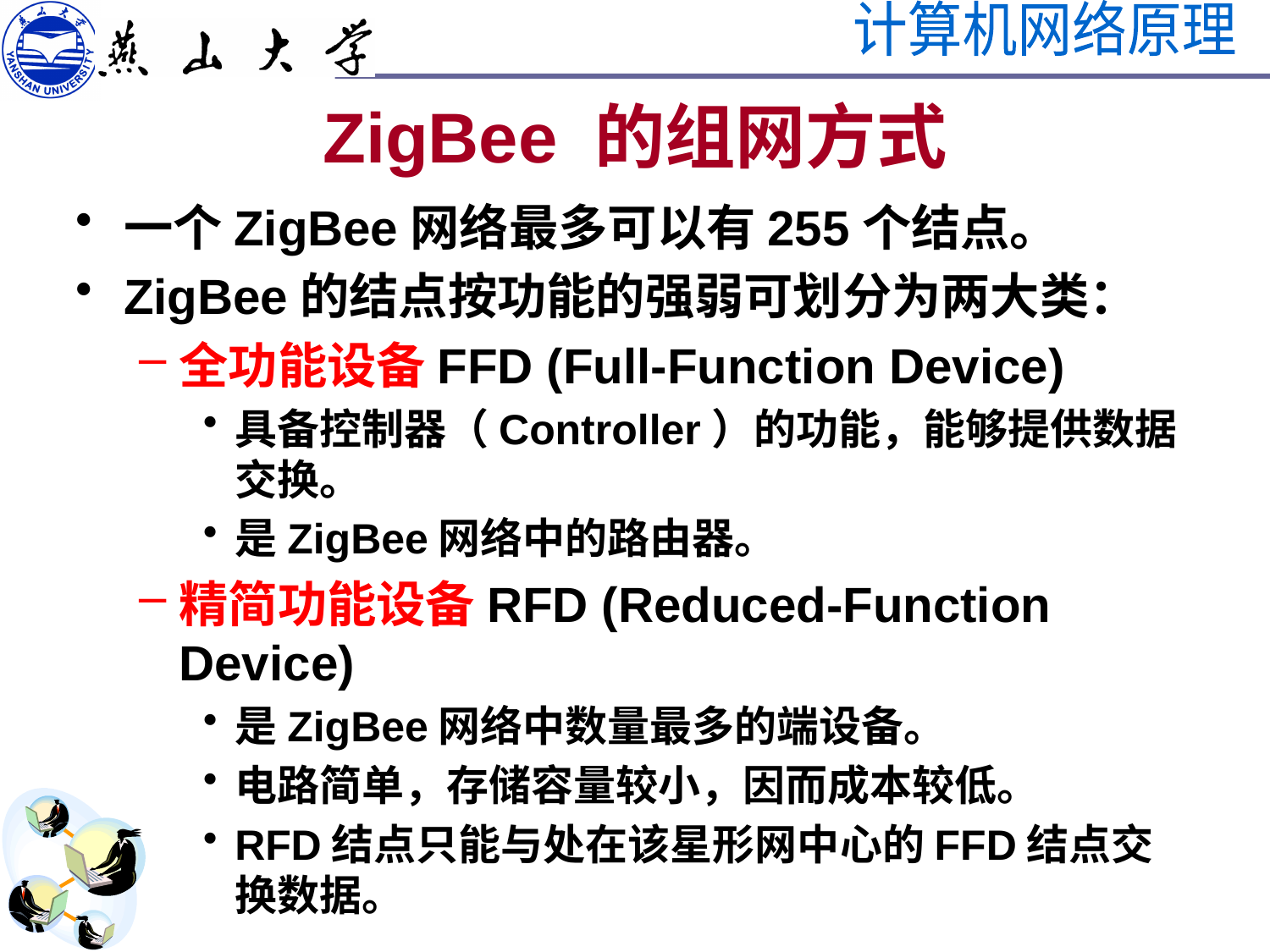

# ZigBee 的组网方式
一个ZigBee网络最多可以有255个结点。
ZigBee的结点按功能的强弱可划分为两大类：
全功能设备FFD (Full-Function Device)
具备控制器（Controller）的功能，能够提供数据交换。
是ZigBee网络中的路由器。
精简功能设备RFD (Reduced-Function Device)
是ZigBee网络中数量最多的端设备。
电路简单，存储容量较小，因而成本较低。
RFD结点只能与处在该星形网中心的FFD结点交换数据。